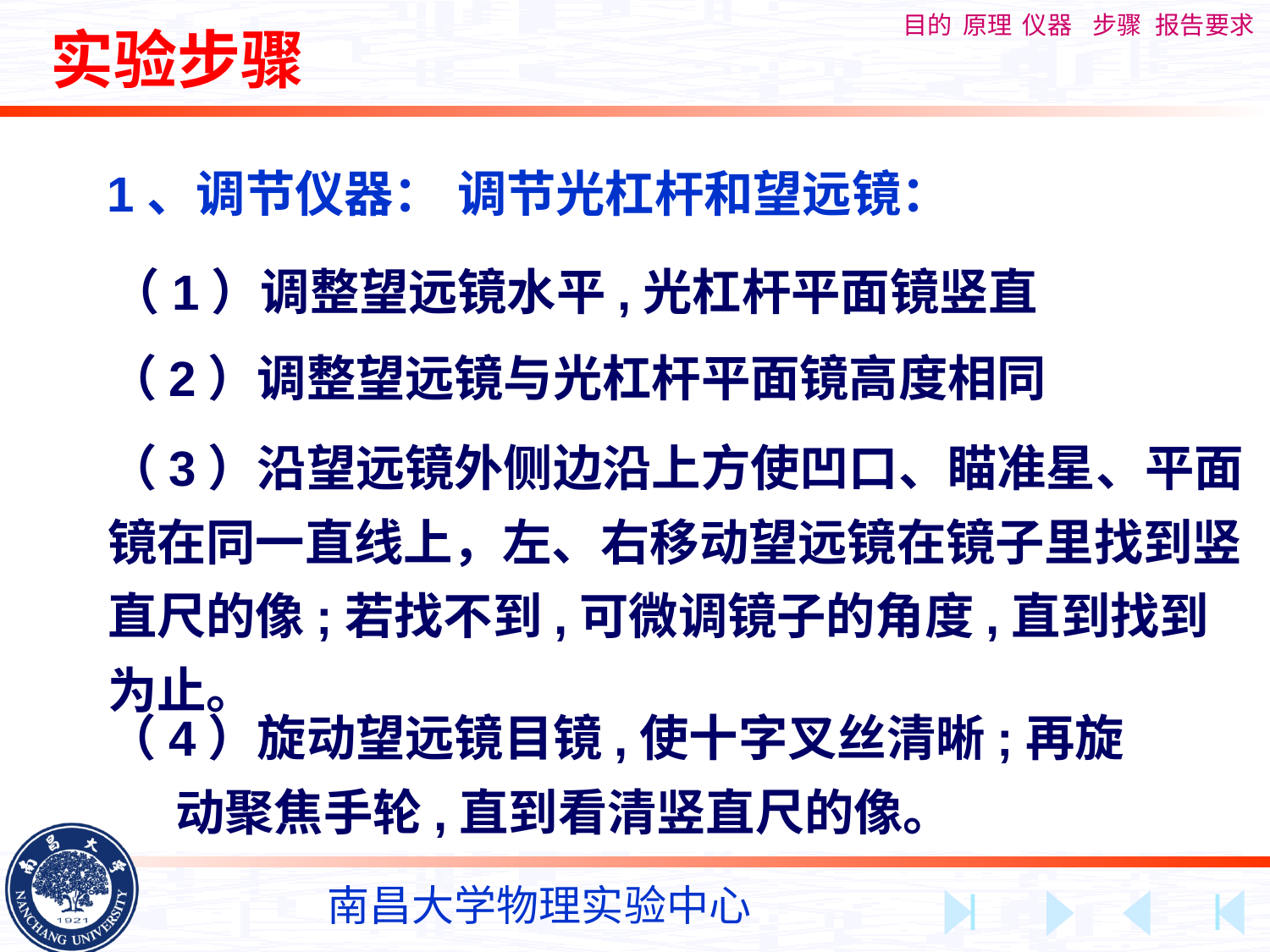

实验步骤
1、调节仪器：
调节光杠杆和望远镜：
　（1）调整望远镜水平,光杠杆平面镜竖直
（2）调整望远镜与光杠杆平面镜高度相同
（3）沿望远镜外侧边沿上方使凹口、瞄准星、平面镜在同一直线上，左、右移动望远镜在镜子里找到竖直尺的像;若找不到,可微调镜子的角度,直到找到为止。
（4）旋动望远镜目镜,使十字叉丝清晰;再旋
     动聚焦手轮,直到看清竖直尺的像。